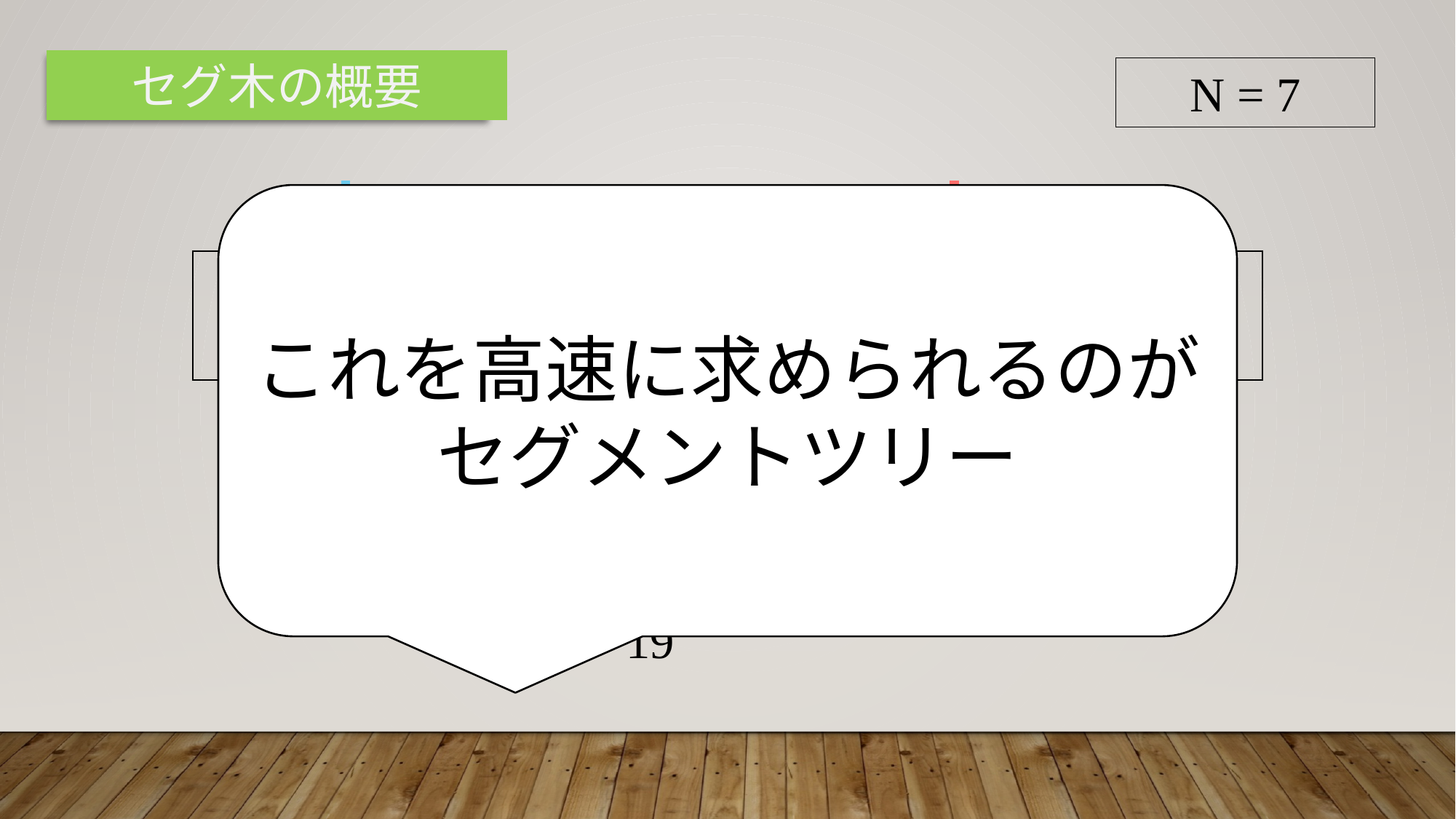

セグ木の概要
N = 7
right
left
これを高速に求められるのが
セグメントツリー
| 3 | 5 | 1 | 9 | 4 | 2 | 6 |
| --- | --- | --- | --- | --- | --- | --- |

19